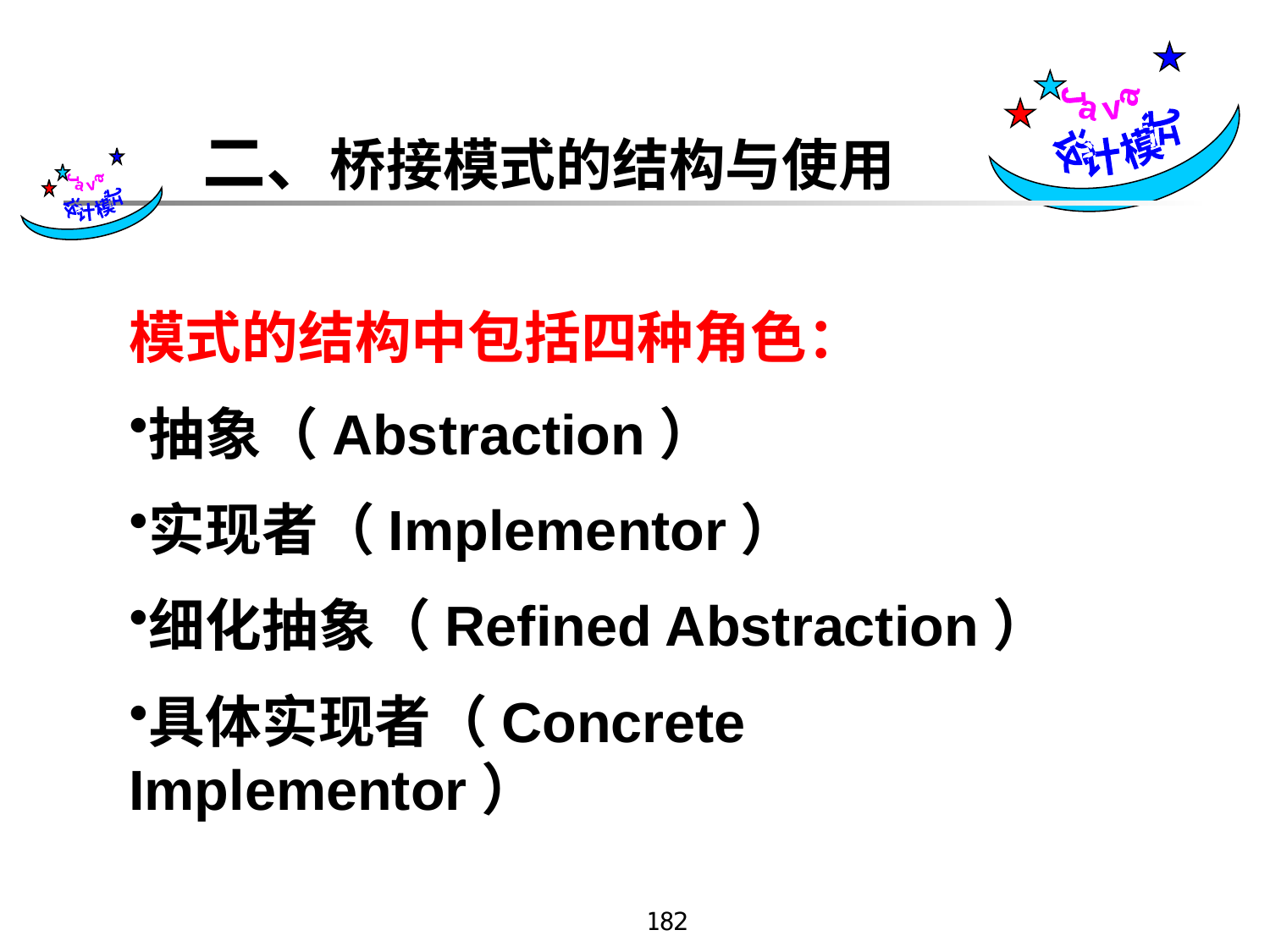

Java
设计模式

二、桥接模式的结构与使用

  Java
设计模式

模式的结构中包括四种角色：
抽象（Abstraction）
实现者（Implementor）
细化抽象（Refined Abstraction）
具体实现者（Concrete Implementor）

182